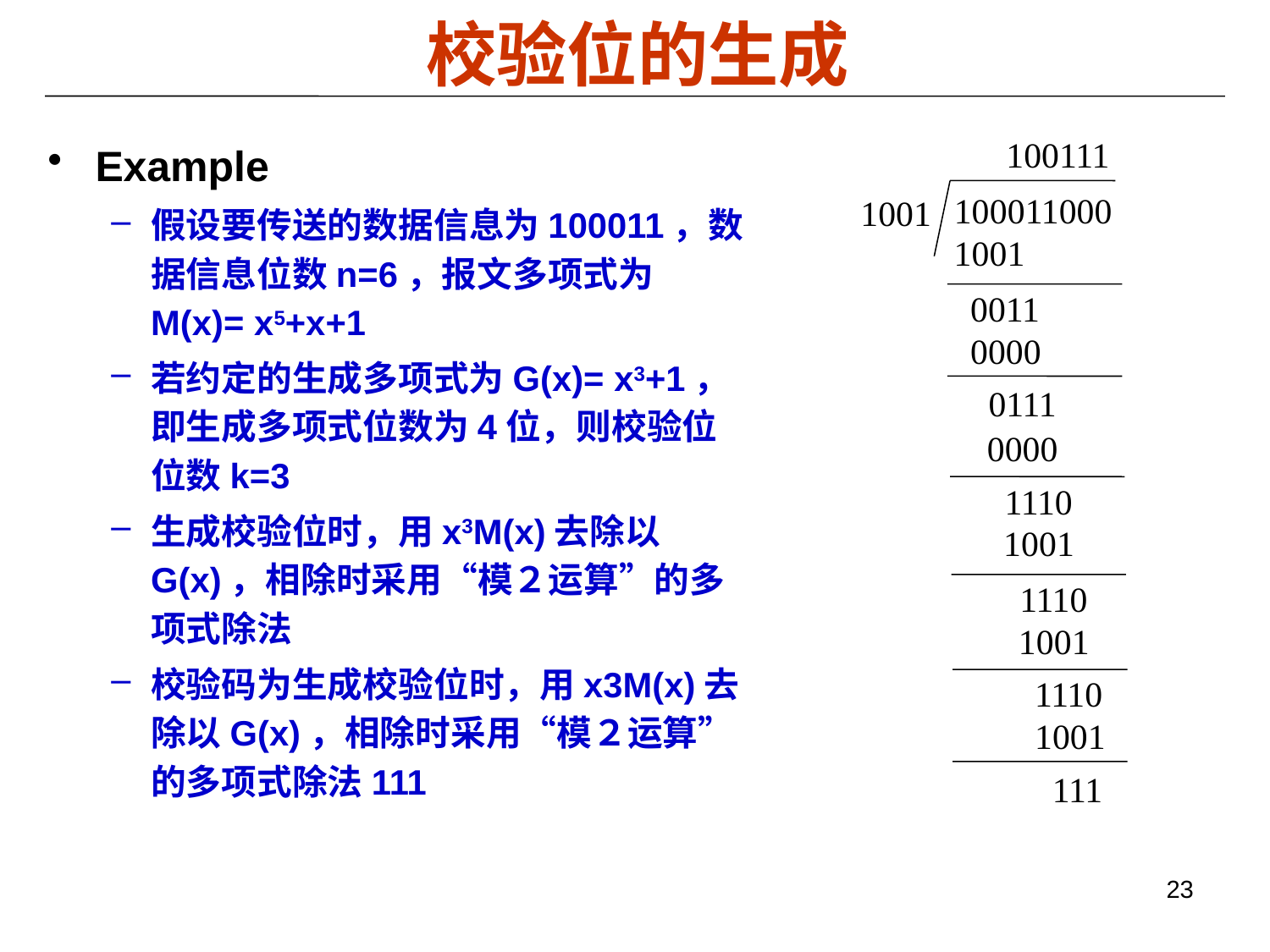

# 校验位的生成
Example
假设要传送的数据信息为100011，数据信息位数n=6，报文多项式为M(x)= x5+x+1
若约定的生成多项式为G(x)= x3+1，即生成多项式位数为4位，则校验位位数k=3
生成校验位时，用x3M(x)去除以G(x)，相除时采用“模２运算”的多项式除法
校验码为生成校验位时，用x3M(x)去除以G(x)，相除时采用“模２运算”的多项式除法111

100111

100011000
1001
1001

0011
0000

0111
0000

1110
1001

1110
1001

1110
1001

111

23